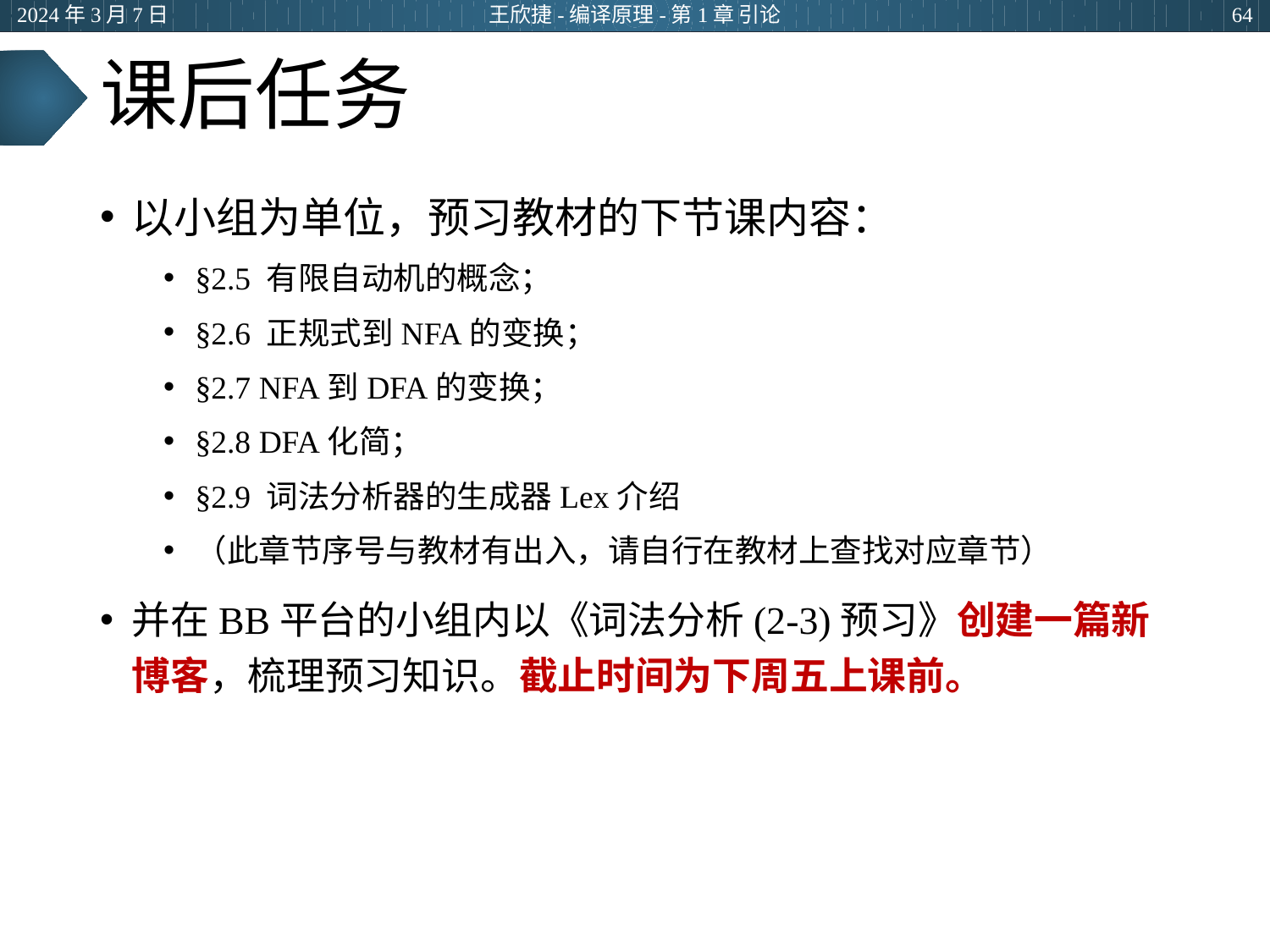

2024年3月7日
王欣捷-编译原理-第1章 引论
64
# 课后任务
以小组为单位，预习教材的下节课内容：
§2.5 有限自动机的概念；
§2.6 正规式到NFA的变换；
§2.7 NFA到DFA的变换；
§2.8 DFA化简；
§2.9 词法分析器的生成器Lex介绍
（此章节序号与教材有出入，请自行在教材上查找对应章节）
并在BB平台的小组内以《词法分析(2-3)预习》创建一篇新博客，梳理预习知识。截止时间为下周五上课前。